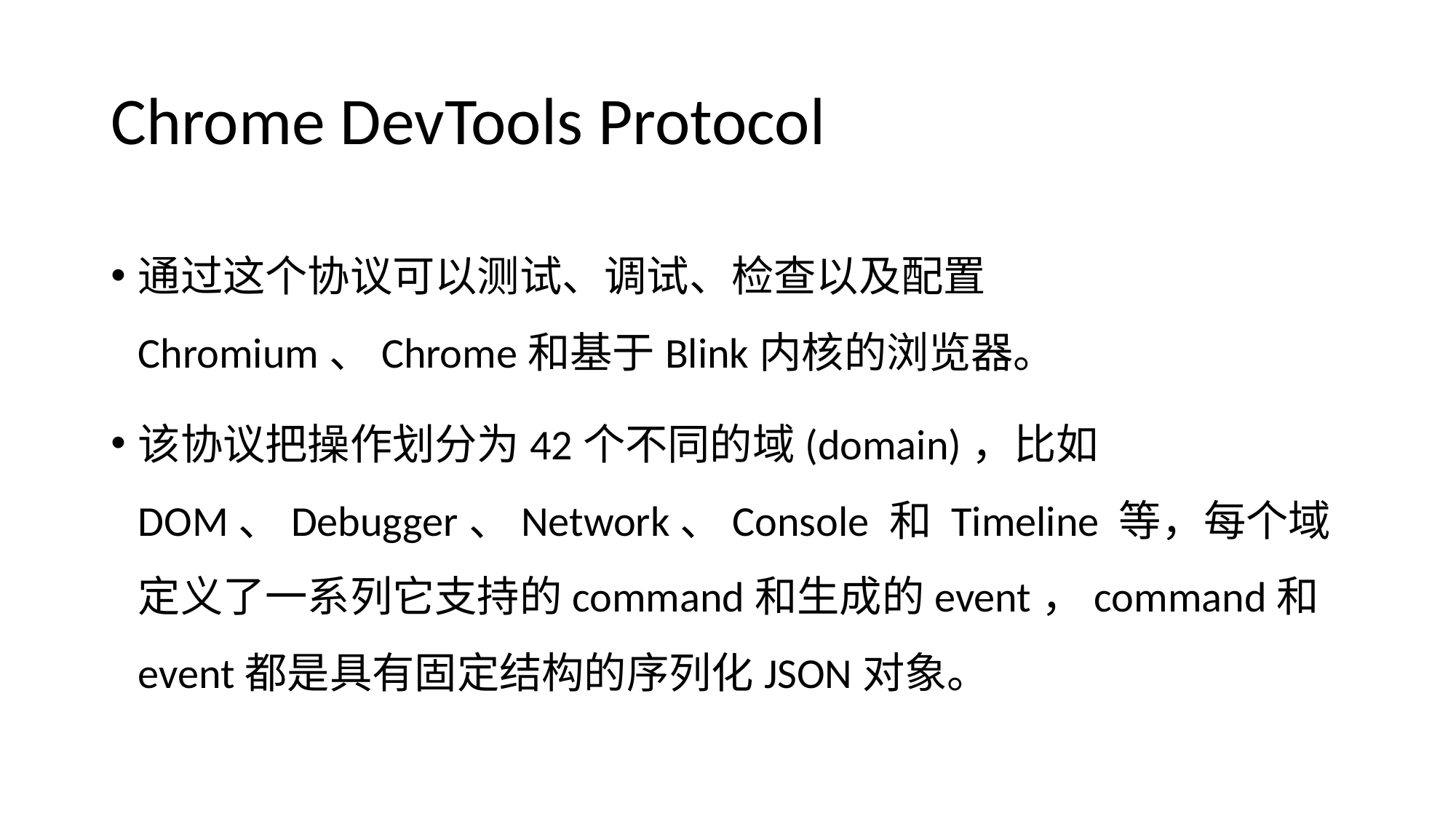

# Chrome DevTools Protocol
通过这个协议可以测试、调试、检查以及配置Chromium、Chrome和基于Blink内核的浏览器。
该协议把操作划分为42个不同的域(domain)，比如 DOM、Debugger、Network、Console 和 Timeline 等，每个域定义了一系列它支持的command和生成的event，command和event都是具有固定结构的序列化JSON对象。